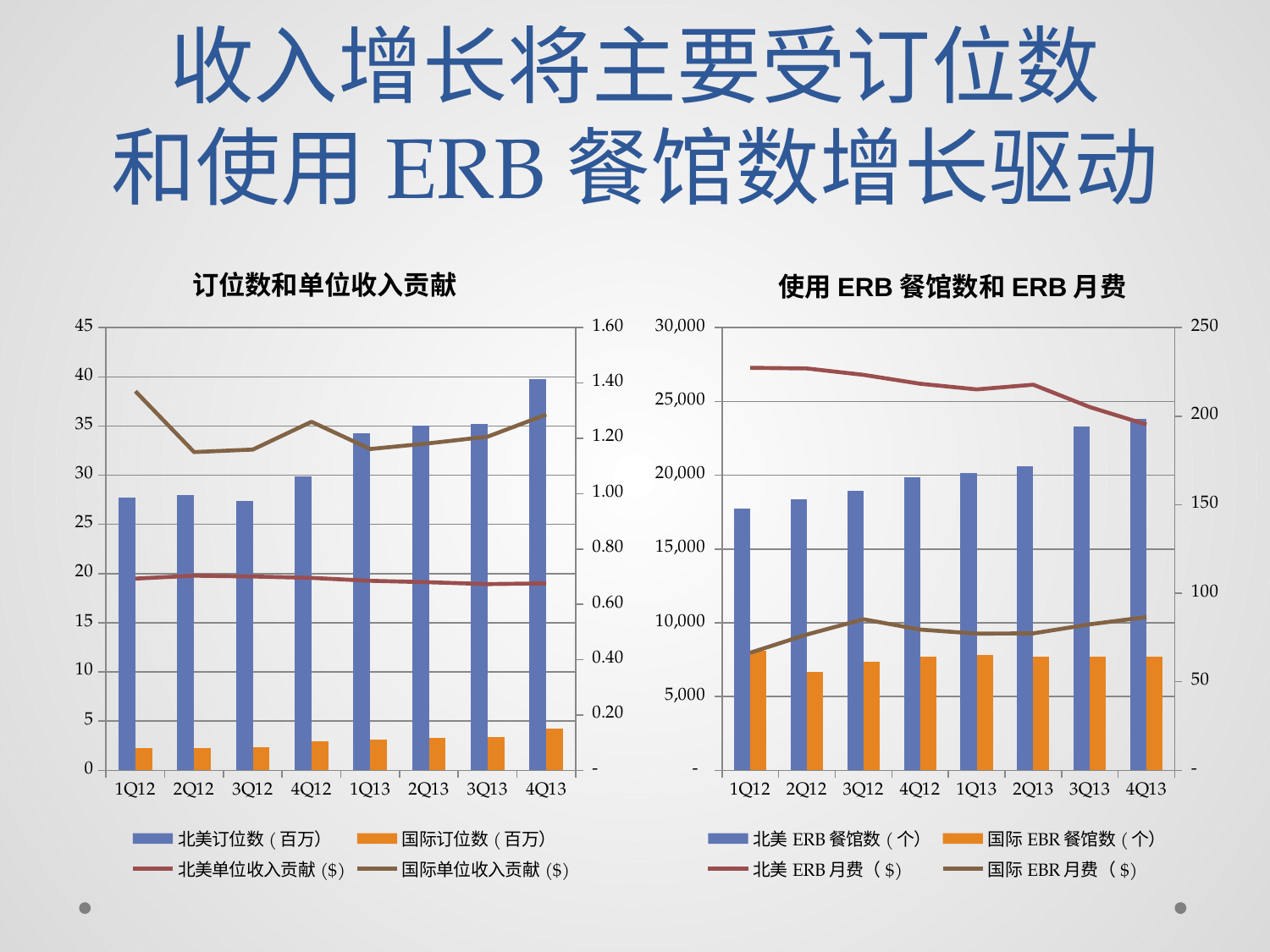

# 收入增长将主要受订位数 和使用ERB餐馆数增长驱动
订位数和单位收入贡献
使用ERB餐馆数和ERB月费

### Chart

| Category | 北美ERB餐馆数(个） | 国际EBR餐馆数(个） | 北美ERB月费（$) | 国际EBR月费（$) |
|---|---|---|---|---|
| 1Q12 | 17753.0 | 8091.0 | 227.2966029663161 | 66.41760066417609 |
| 2Q12 | 18382.142857142855 | 6683.478260869566 | 226.925905133902 | 76.70885653776239 |
| 3Q12 | 18932.520325203266 | 7381.730769230769 | 223.32596954207284 | 85.31689770354157 |
| 4Q12 | 19853.33333333332 | 7716.0 | 218.29264713897027 | 79.48214326656324 |
| 1Q13 | 20128.0 | 7829.0 | 215.10038017741618 | 77.19523962688966 |
| 2Q13 | 20588.0 | 7686.0 | 217.76860857320628 | 77.34450531743467 |
| 3Q13 | 23287.0 | 7677.0 | 205.12820512820514 | 82.44917442339826 |
| 4Q13 | 23824.0 | 7729.0 | 195.28347944216839 | 86.54636721623608 |

### Chart

| Category | 北美订位数(百万） | 国际订位数(百万） | 北美单位收入贡献($) | 国际单位收入贡献($) |
|---|---|---|---|---|
| 1Q12 | 27.7 | 2.2627737226277396 | 0.693140794223827 | 1.3700000000000003 |
| 2Q12 | 28.0 | 2.260273972602741 | 0.7035714285714286 | 1.1503030303030308 |
| 3Q12 | 27.4 | 2.3287671232876708 | 0.7007299270072996 | 1.159411764705883 |
| 4Q12 | 29.9 | 2.9370629370629375 | 0.6956521739130437 | 1.2597619047619046 |
| 1Q13 | 34.300000000000004 | 3.1 | 0.685131195335277 | 1.1612903225806452 |
| 2Q13 | 35.0 | 3.3 | 0.68 | 1.181818181818182 |
| 3Q13 | 35.2 | 3.4 | 0.6732954545454553 | 1.2058823529411757 |
| 4Q13 | 39.800000000000004 | 4.2 | 0.6758793969849249 | 1.2857142857142851 |